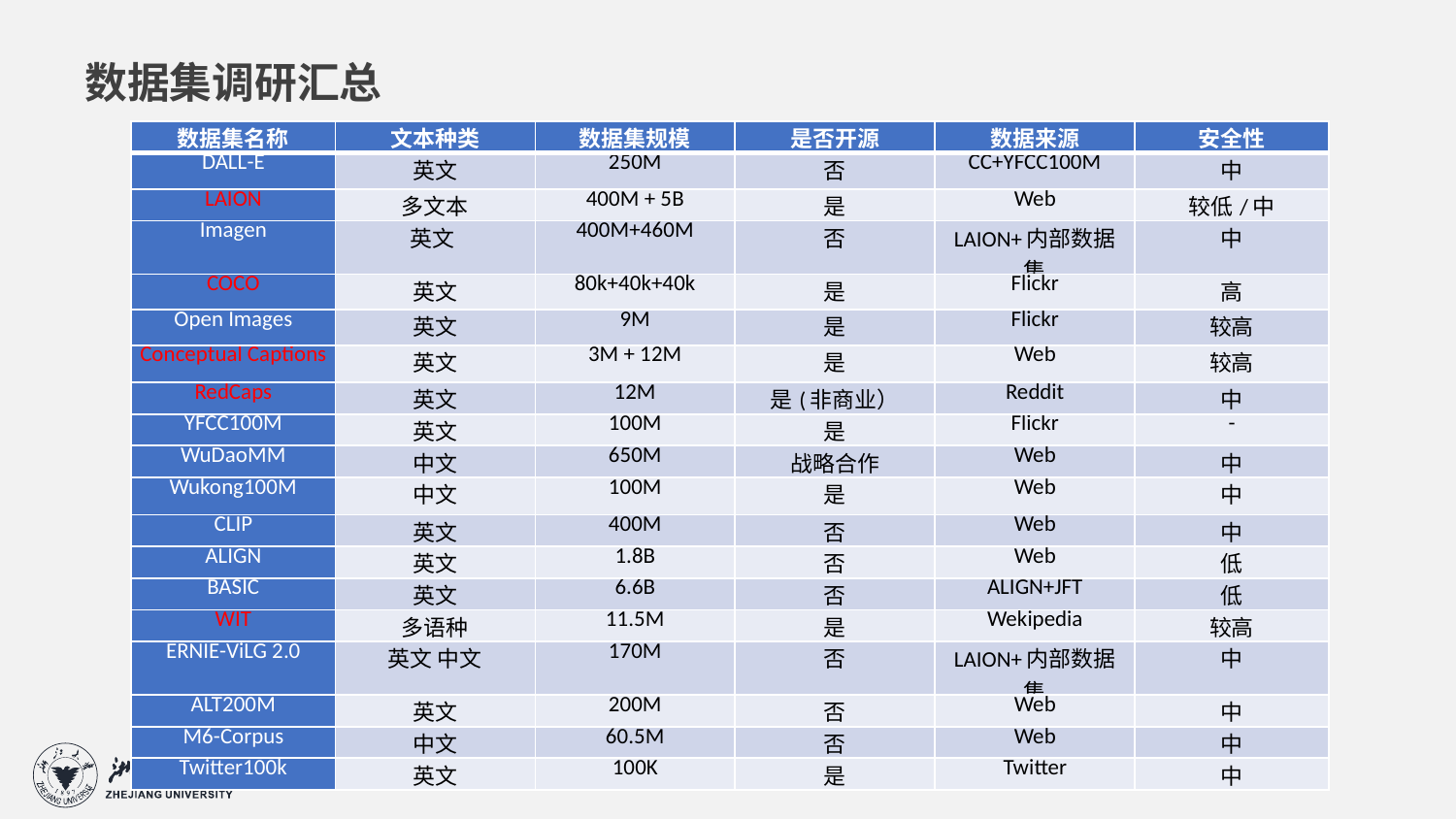

数据集调研汇总
| 数据集名称 | 文本种类 | 数据集规模 | 是否开源 | 数据来源 | 安全性 |
| --- | --- | --- | --- | --- | --- |
| DALL-E | 英文 | 250M | 否 | CC+YFCC100M | 中 |
| LAION | 多文本 | 400M + 5B | 是 | Web | 较低/中 |
| Imagen | 英文 | 400M+460M | 否 | LAION+内部数据集 | 中 |
| COCO | 英文 | 80k+40k+40k | 是 | Flickr | 高 |
| Open Images | 英文 | 9M | 是 | Flickr | 较高 |
| Conceptual Captions | 英文 | 3M + 12M | 是 | Web | 较高 |
| RedCaps | 英文 | 12M | 是(非商业） | Reddit | 中 |
| YFCC100M | 英文 | 100M | 是 | Flickr | - |
| WuDaoMM | 中文 | 650M | 战略合作 | Web | 中 |
| Wukong100M | 中文 | 100M | 是 | Web | 中 |
| CLIP | 英文 | 400M | 否 | Web | 中 |
| ALIGN | 英文 | 1.8B | 否 | Web | 低 |
| BASIC | 英文 | 6.6B | 否 | ALIGN+JFT | 低 |
| WIT | 多语种 | 11.5M | 是 | Wekipedia | 较高 |
| ERNIE-ViLG 2.0 | 英文 中文 | 170M | 否 | LAION+内部数据集 | 中 |
| ALT200M | 英文 | 200M | 否 | Web | 中 |
| M6-Corpus | 中文 | 60.5M | 否 | Web | 中 |
| Twitter100k | 英文 | 100K | 是 | Twitter | 中 |